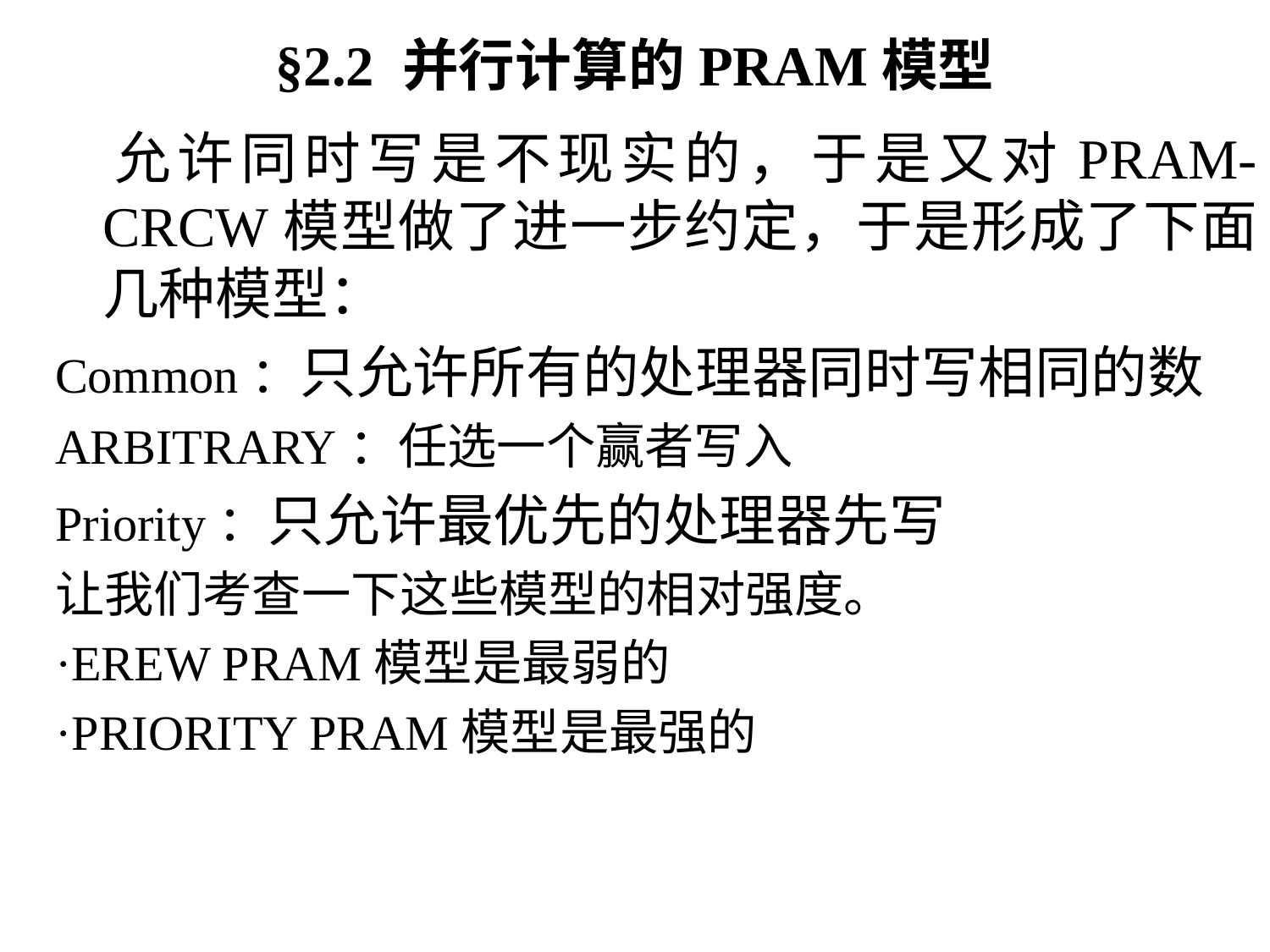

# §2.2 并行计算的PRAM模型
  允许同时写是不现实的，于是又对PRAM-CRCW模型做了进一步约定，于是形成了下面几种模型：
Common：只允许所有的处理器同时写相同的数
ARBITRARY：任选一个赢者写入
Priority：只允许最优先的处理器先写
让我们考查一下这些模型的相对强度。
·EREW PRAM模型是最弱的
·PRIORITY PRAM模型是最强的